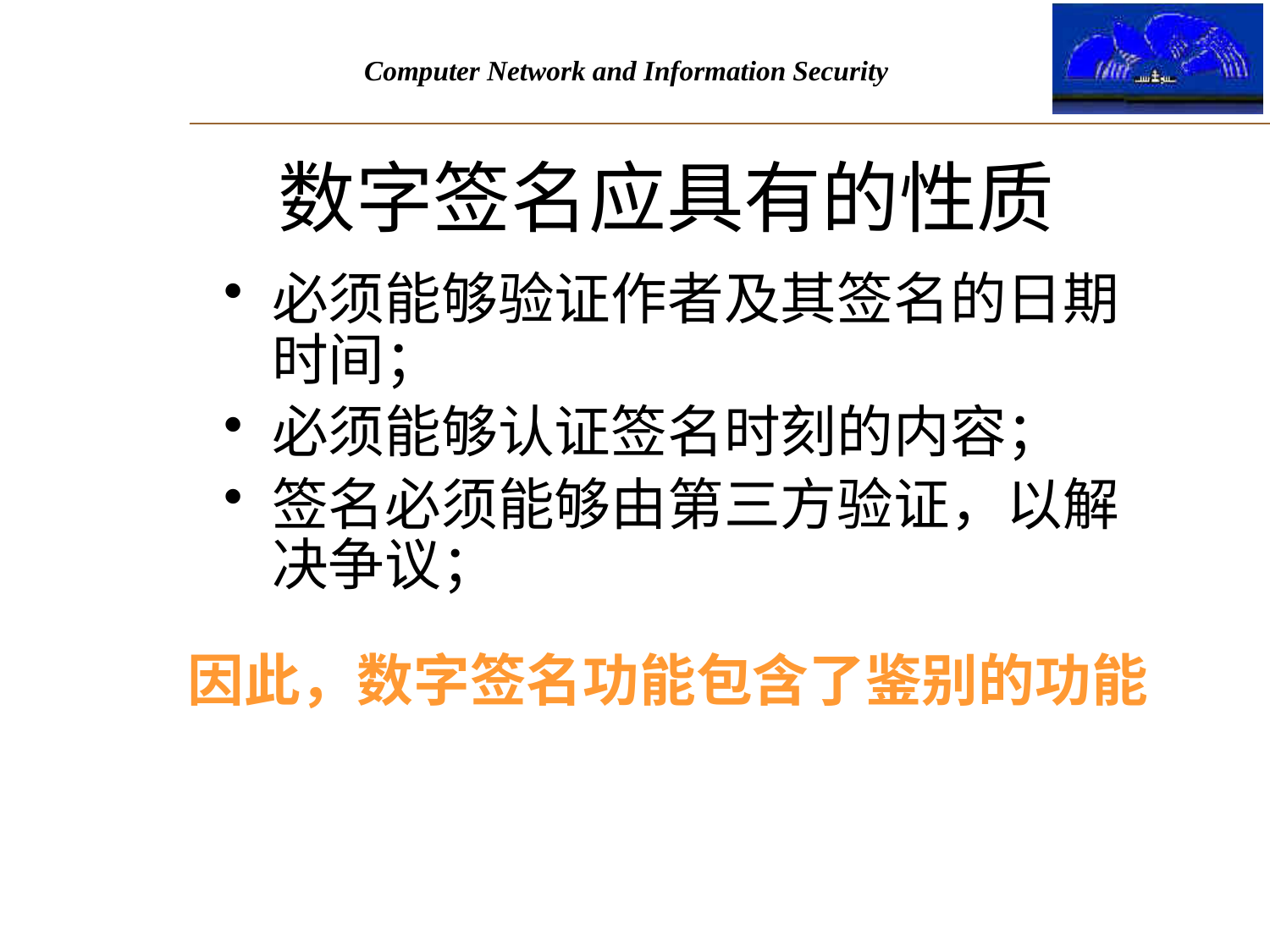

# 数字签名应具有的性质
必须能够验证作者及其签名的日期时间；
必须能够认证签名时刻的内容；
签名必须能够由第三方验证，以解决争议；

因此，数字签名功能包含了鉴别的功能